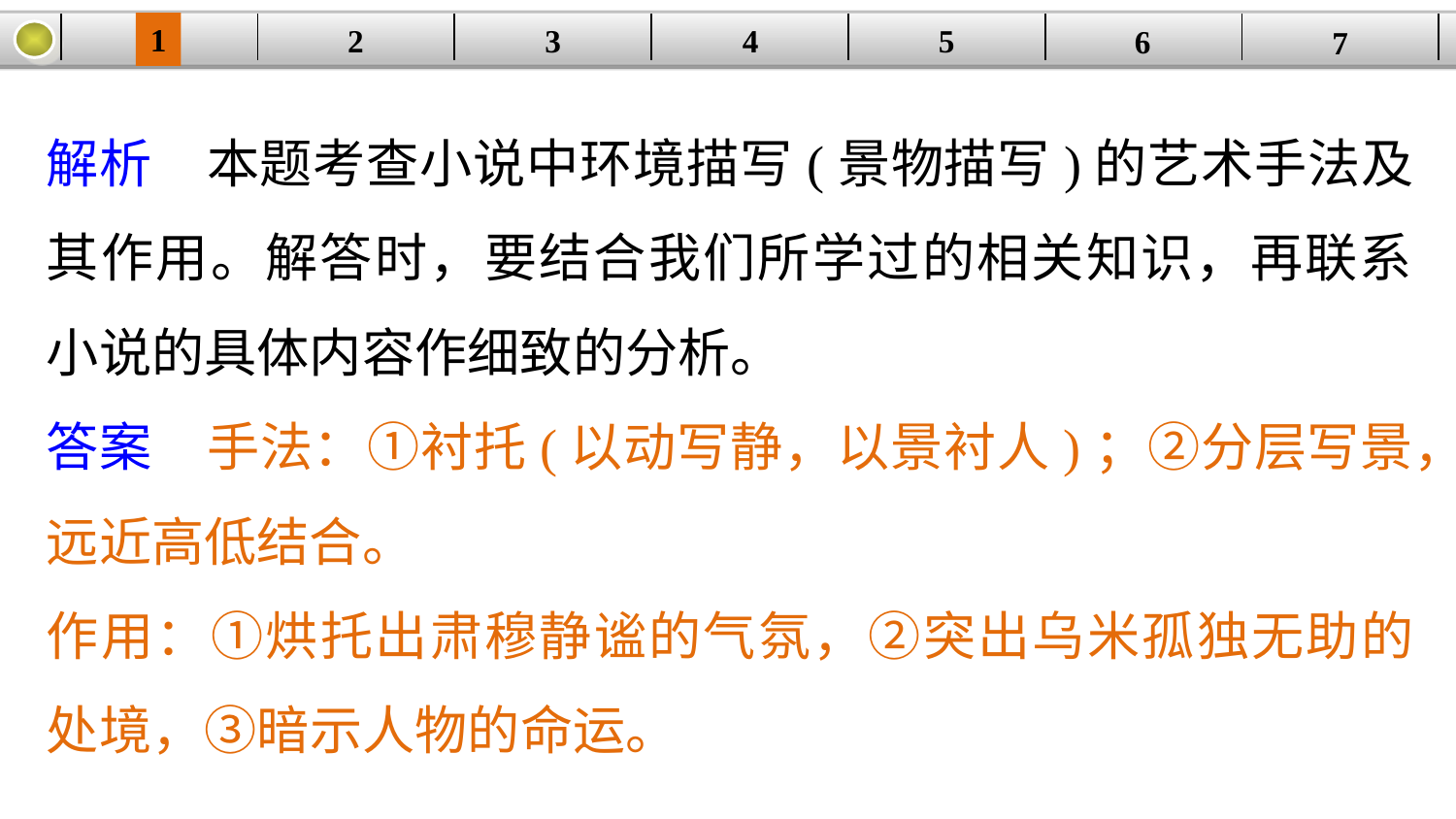

1
5
3
2
|  |  |  |  |  |  |  |
| --- | --- | --- | --- | --- | --- | --- |
4
6
7

解析　本题考查小说中环境描写(景物描写)的艺术手法及其作用。解答时，要结合我们所学过的相关知识，再联系小说的具体内容作细致的分析。
答案　手法：①衬托(以动写静，以景衬人)；②分层写景，远近高低结合。
作用：①烘托出肃穆静谧的气氛，②突出乌米孤独无助的处境，③暗示人物的命运。